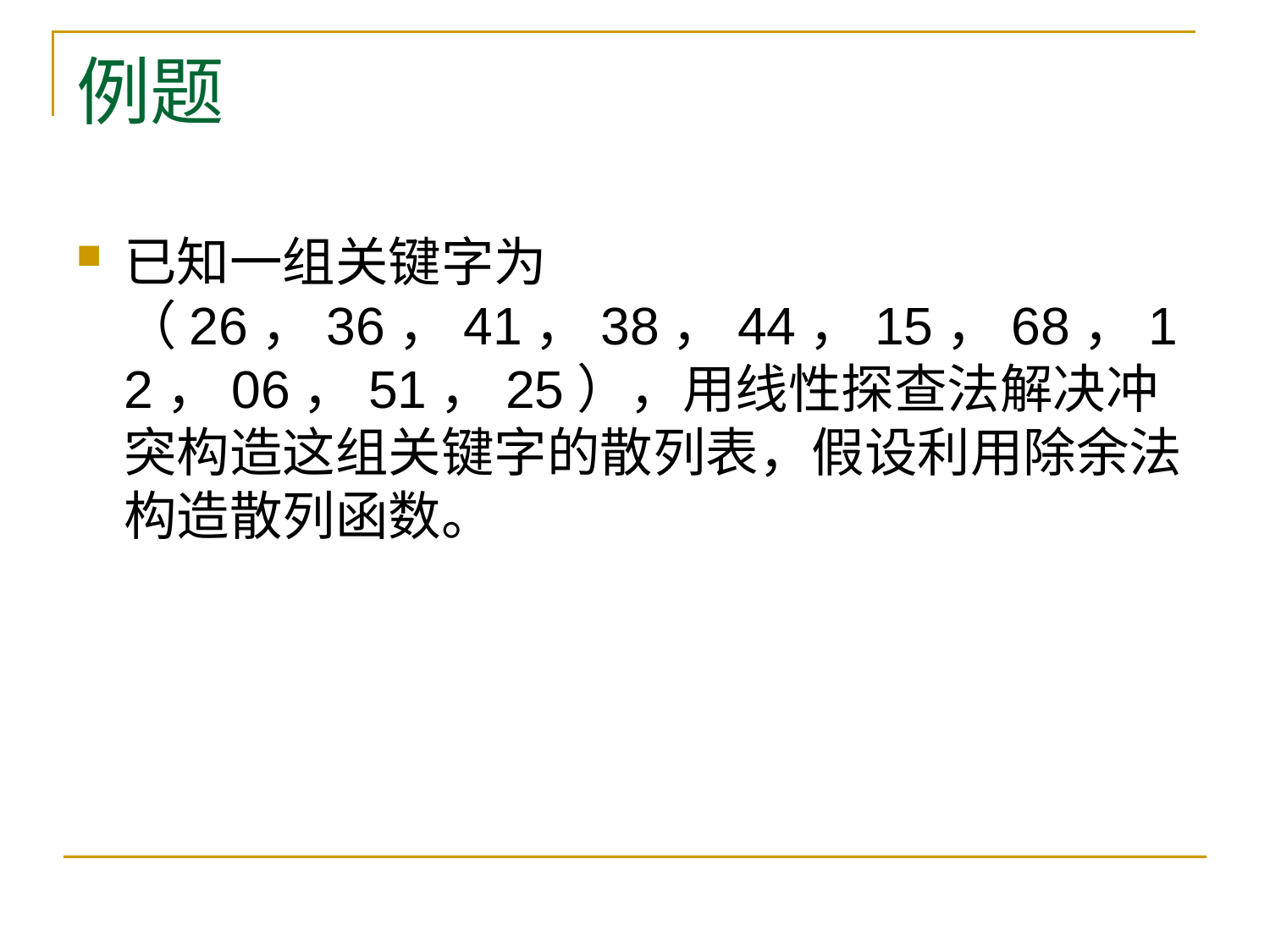

# 例题
已知一组关键字为（26，36，41，38，44，15，68，12，06，51，25），用线性探查法解决冲突构造这组关键字的散列表，假设利用除余法构造散列函数。